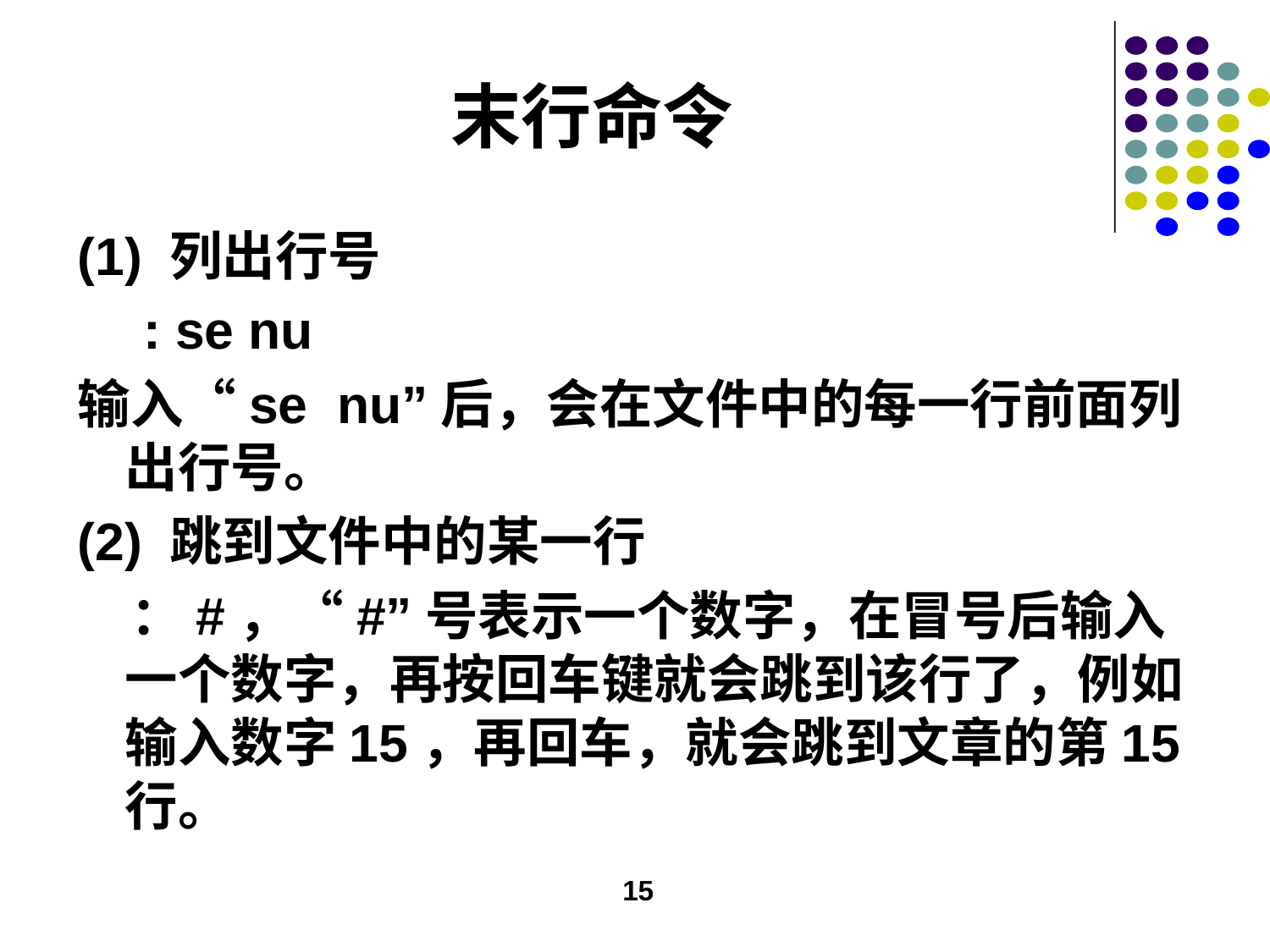

# 末行命令
(1) 列出行号
　: se nu
输入“se  nu”后，会在文件中的每一行前面列出行号。
(2) 跳到文件中的某一行
　：#，“#”号表示一个数字，在冒号后输入一个数字，再按回车键就会跳到该行了，例如输入数字15，再回车，就会跳到文章的第15行。

15